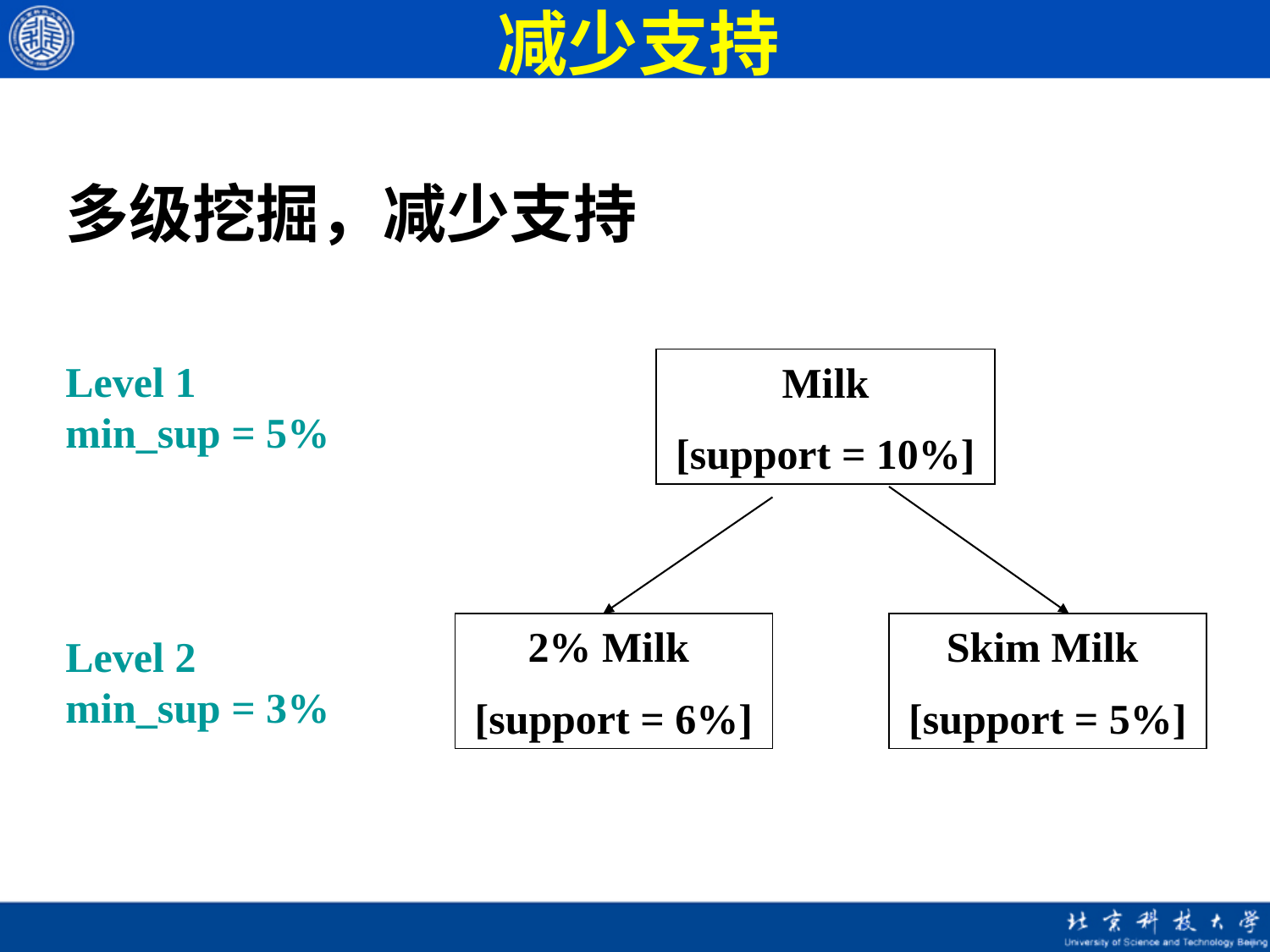

# 减少支持
多级挖掘，减少支持
Level 1
min_sup = 5%
Milk
[support = 10%]

2% Milk
[support = 6%]
Skim Milk
[support = 5%]
Level 2
min_sup = 3%